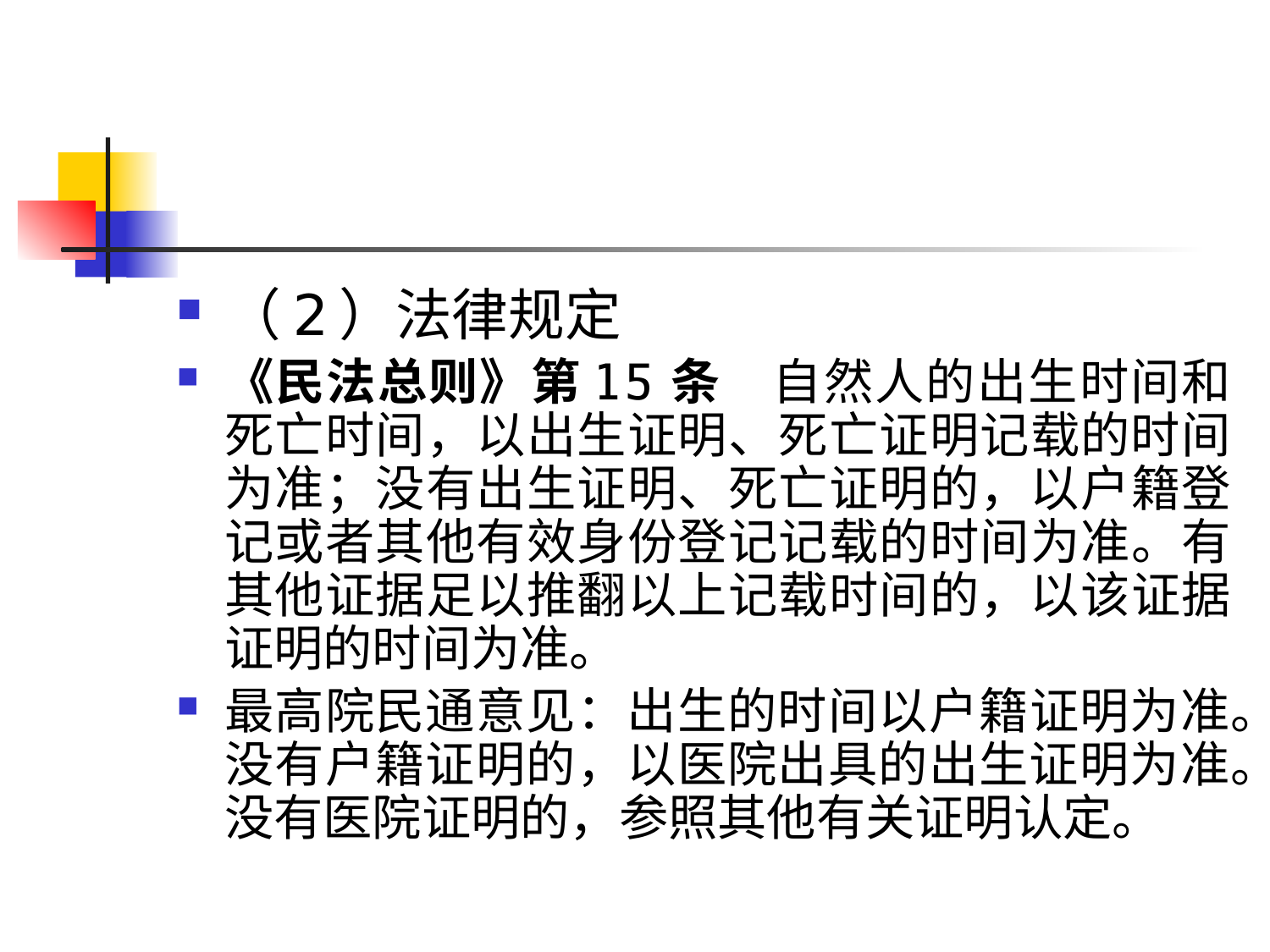

#
（2）法律规定
《民法总则》第15条　自然人的出生时间和死亡时间，以出生证明、死亡证明记载的时间为准；没有出生证明、死亡证明的，以户籍登记或者其他有效身份登记记载的时间为准。有其他证据足以推翻以上记载时间的，以该证据证明的时间为准。
最高院民通意见：出生的时间以户籍证明为准。没有户籍证明的，以医院出具的出生证明为准。没有医院证明的，参照其他有关证明认定。